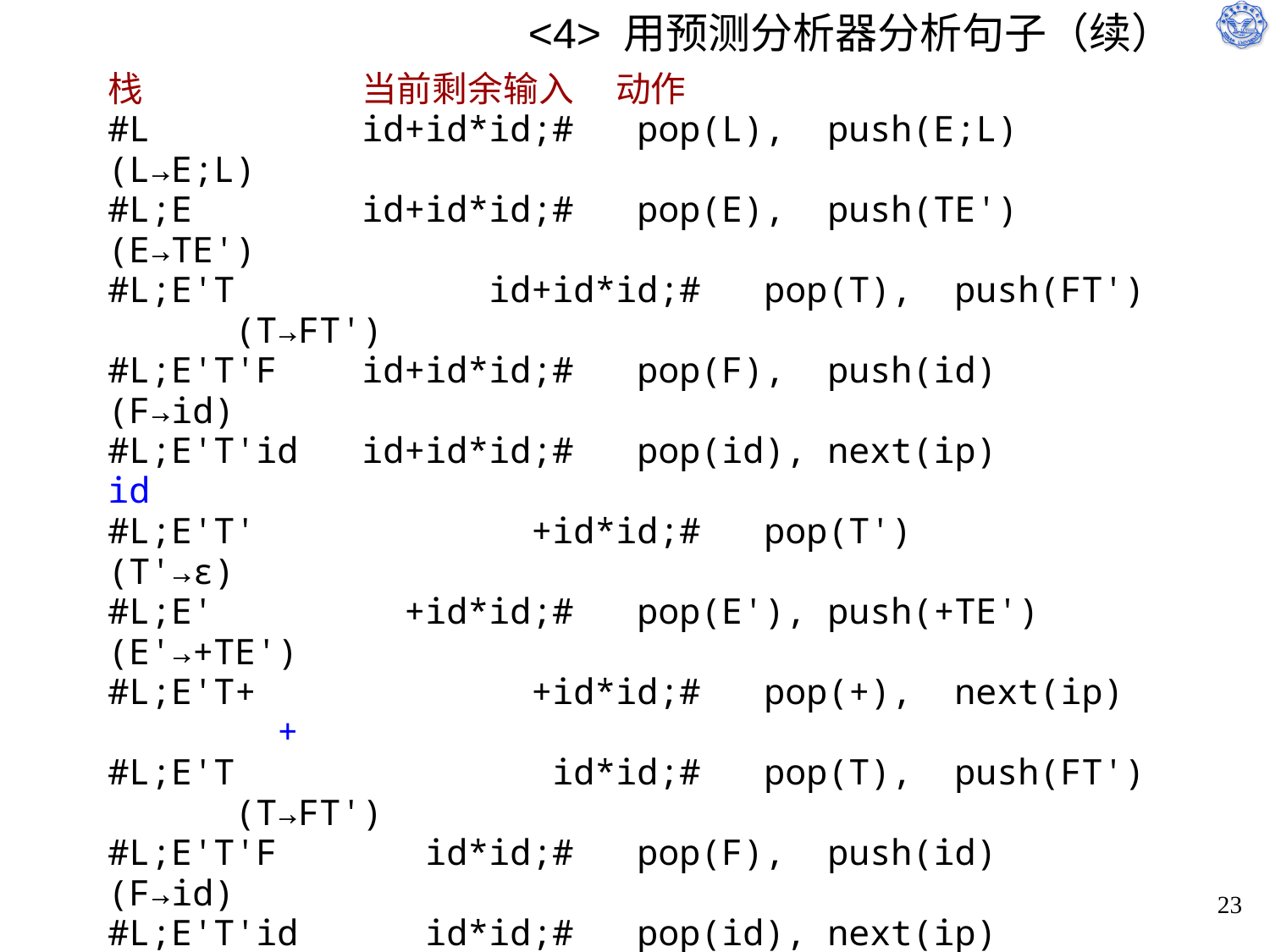

# <4> 用预测分析器分析句子（续）
栈		当前剩余输入  	动作
#L		id+id*id;#	 pop(L),  push(E;L)	(L→E;L)
#L;E		id+id*id;#	 pop(E),  push(TE')	(E→TE')
#L;E'T		id+id*id;#	 pop(T),  push(FT')	(T→FT')
#L;E'T'F	id+id*id;#	 pop(F),  push(id)	(F→id)
#L;E'T'id	id+id*id;#	 pop(id), next(ip)	  id
#L;E'T'	  	  +id*id;#	 pop(T')		(T'→ε)
#L;E'		  +id*id;#	 pop(E'), push(+TE')	(E'→+TE')
#L;E'T+	  	  +id*id;#	 pop(+),  next(ip)	  +
#L;E'T	   	   id*id;#	 pop(T),  push(FT')	(T→FT')
#L;E'T'F	   id*id;#	 pop(F),  push(id)	(F→id)
#L;E'T'id	   id*id;#	 pop(id), next(ip) 	  id
#L;E'T' 	     *id;#	 pop(T'), push(*FT') 	(T'→*FT')
#L;E'T'F* 	     *id;#	 pop(*),  next(ip) 	  *
#L;E'T'F	      id;#	 pop(F),  push(id)	(F→id)
#L;E'T'id	      id;#	 pop(id), next(ip) 	  id
#L;E'T'		  	 ;#	 pop(T')		(T'→ε)
#L;E'			 ;#	 pop(E')		(E'→ε)
#L;			 ;#	 pop(;),  next(ip) 	  ;
#L			  #	 pop(L)			(L→ε)
#			  #				正确结束
23